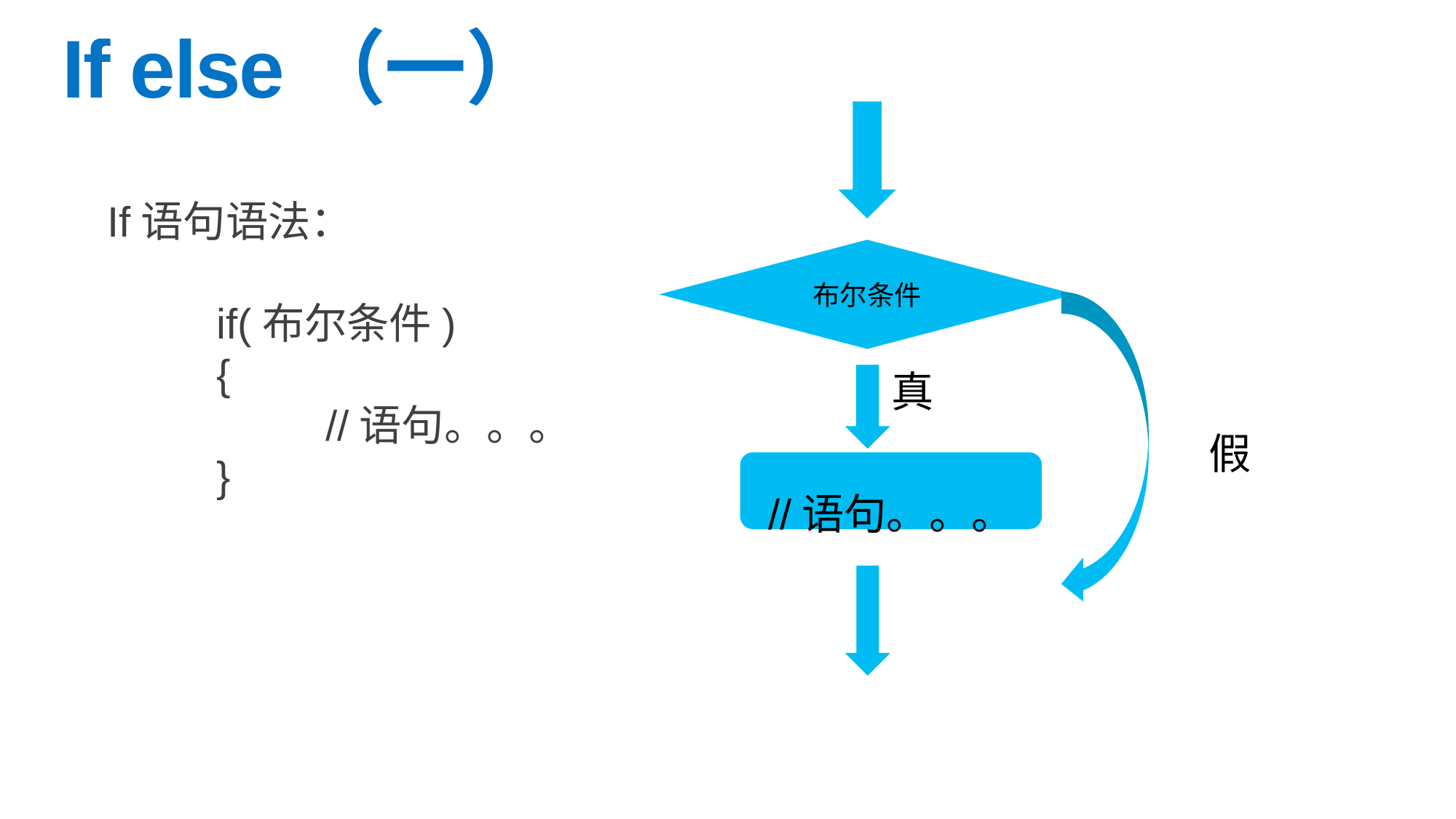

# If else（一）

If语句语法：

	if(布尔条件)
	{
		//语句。。。
	}
布尔条件

真
假
//语句。。。